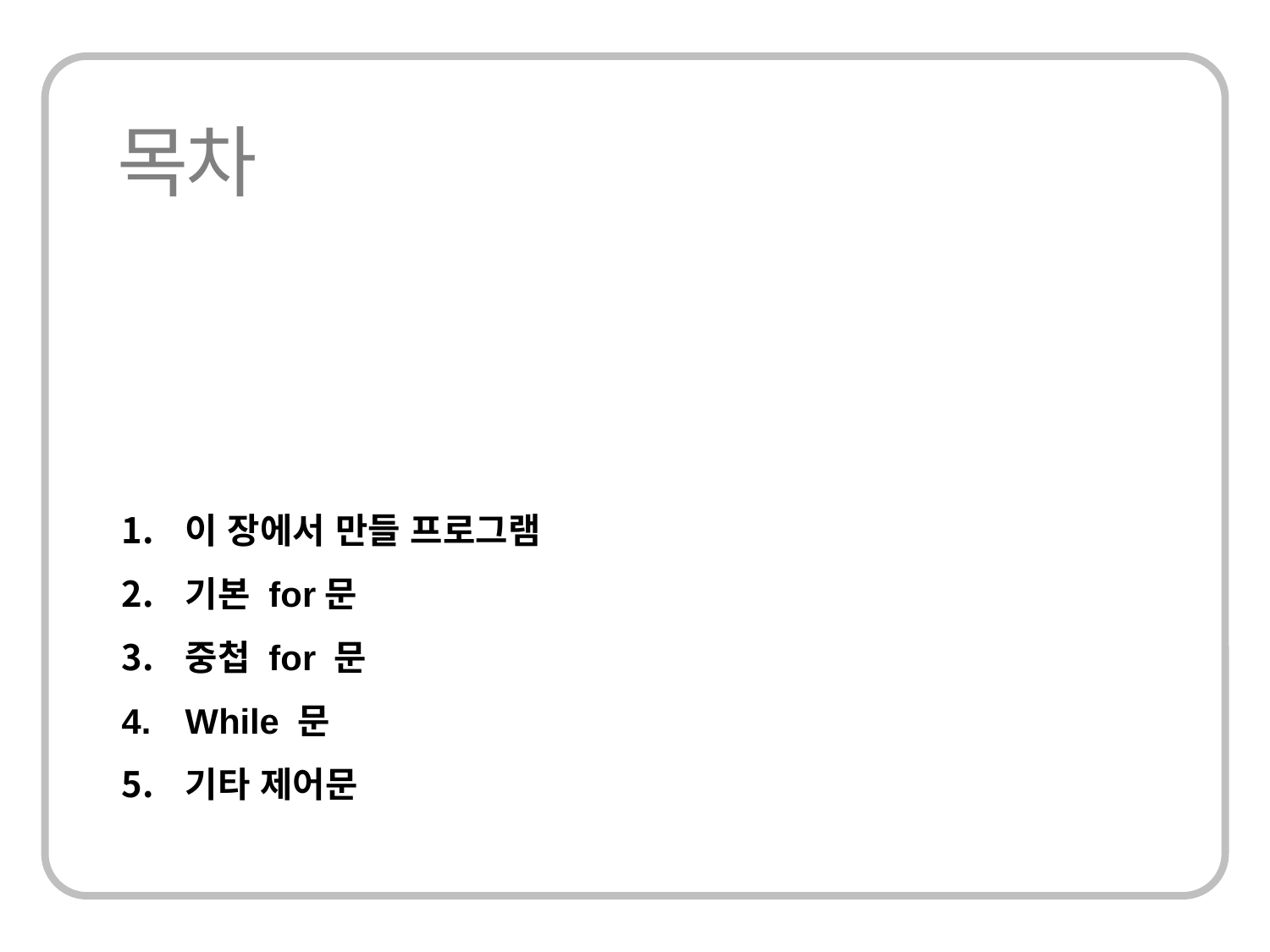

이 장에서 만들 프로그램
기본 for문
중첩 for 문
While 문
기타 제어문